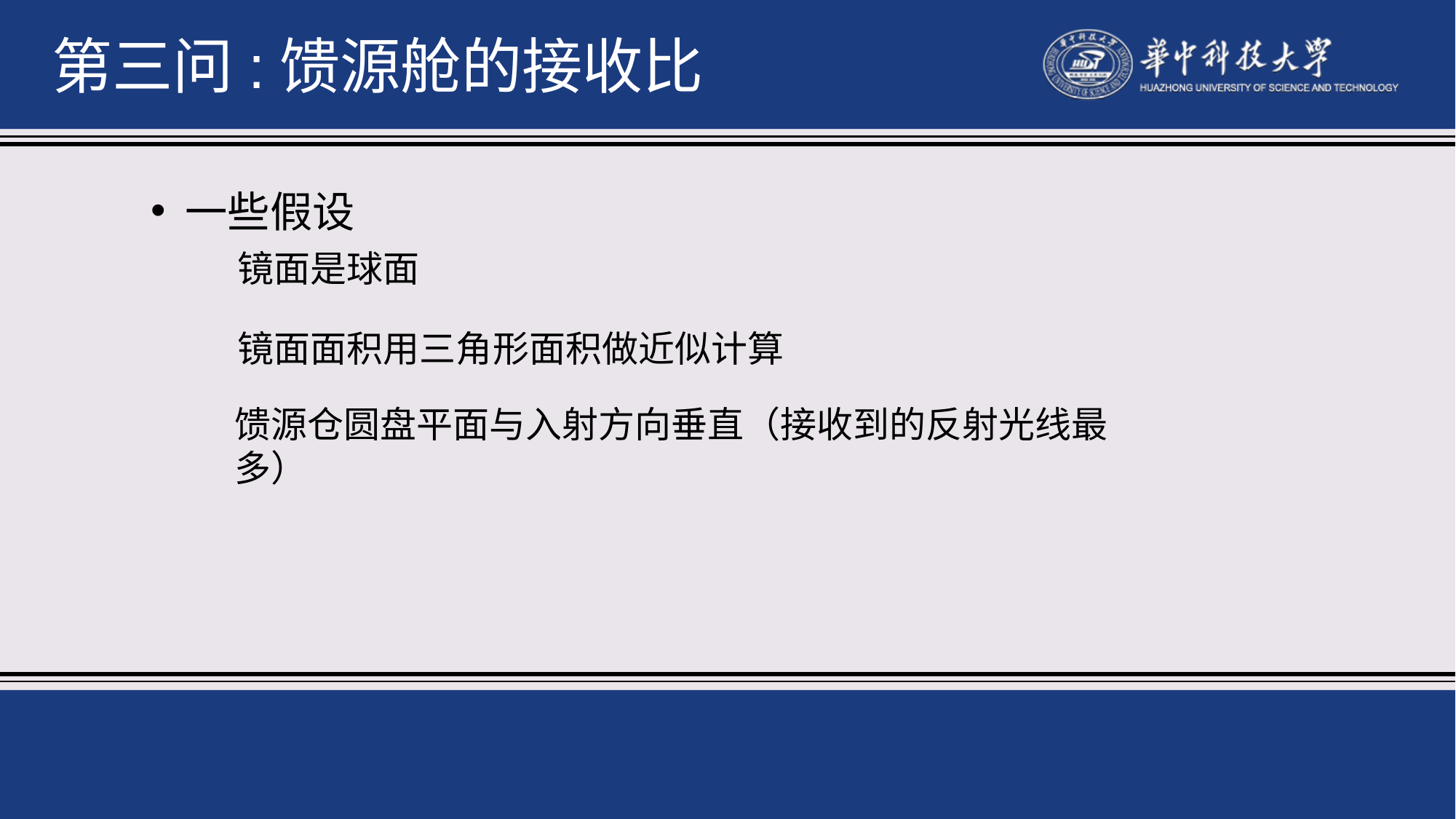

第三问:馈源舱的接收比
一些假设
镜面是球面
镜面面积用三角形面积做近似计算
馈源仓圆盘平面与入射方向垂直（接收到的反射光线最多）